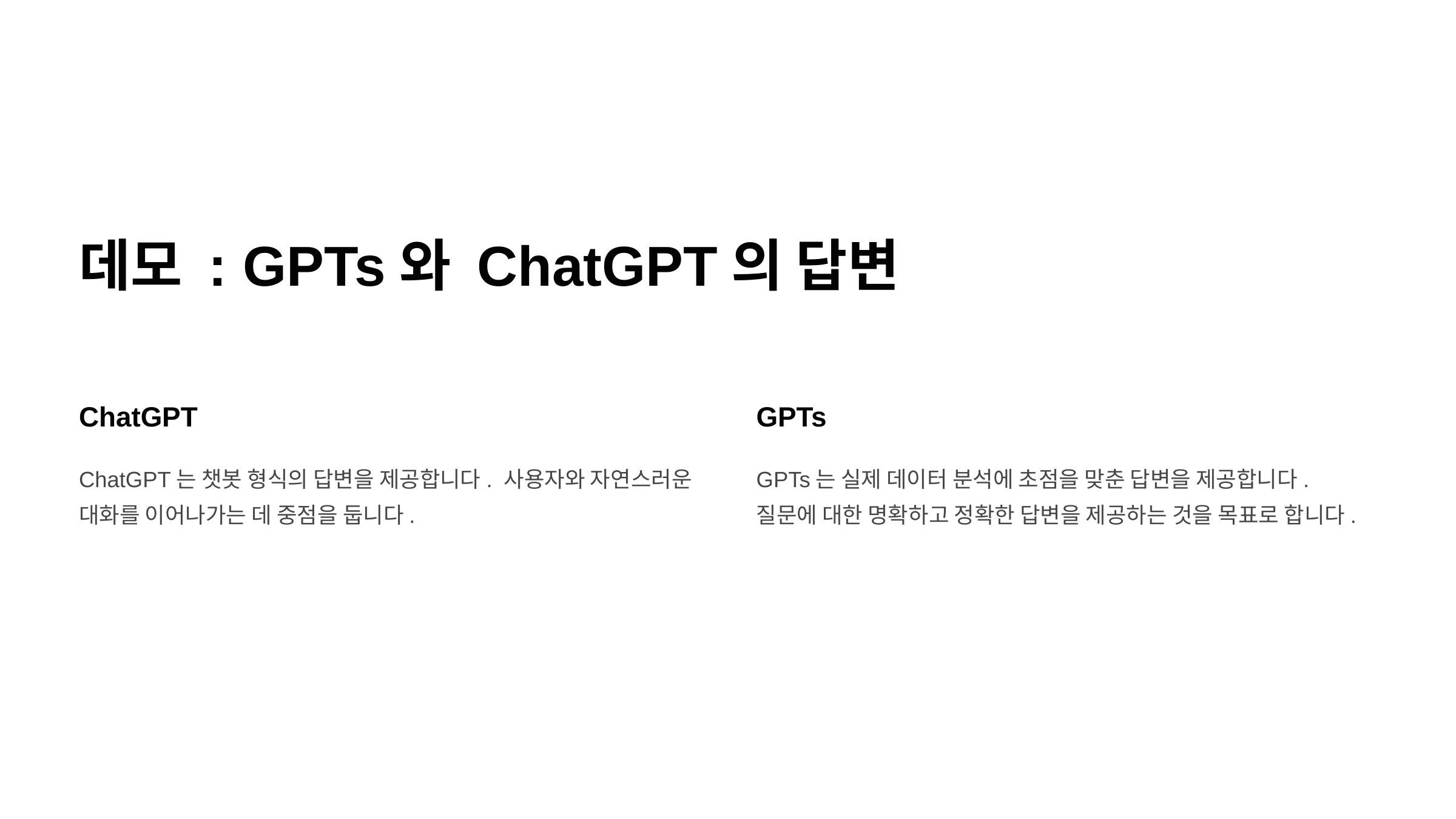

데모 : GPTs와 ChatGPT의 답변
ChatGPT
GPTs
ChatGPT는 챗봇 형식의 답변을 제공합니다. 사용자와 자연스러운 대화를 이어나가는 데 중점을 둡니다.
GPTs는 실제 데이터 분석에 초점을 맞춘 답변을 제공합니다. 질문에 대한 명확하고 정확한 답변을 제공하는 것을 목표로 합니다.